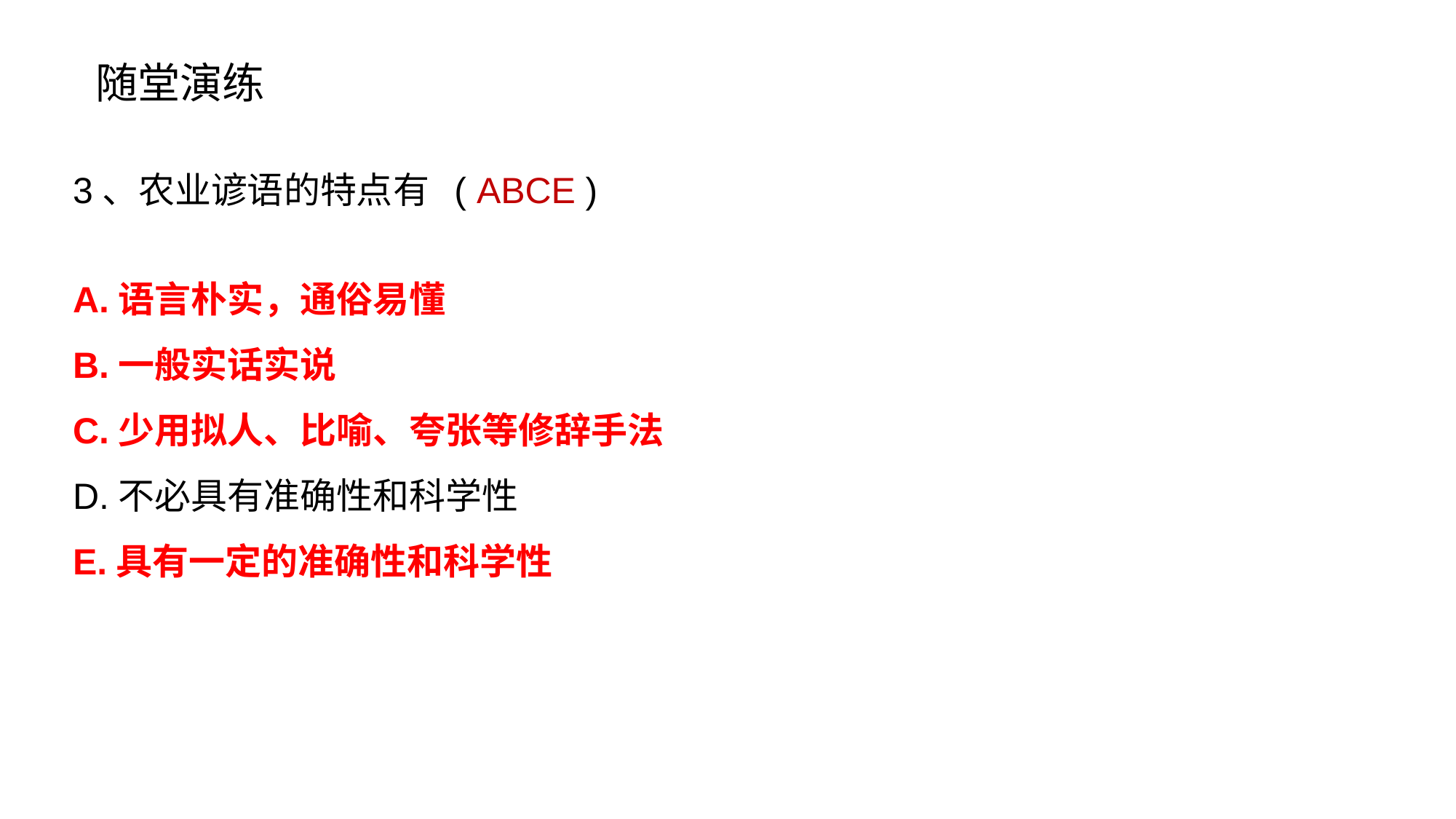

随堂演练
3、农业谚语的特点有  ( ABCE )

A.语言朴实，通俗易懂
B.一般实话实说
C.少用拟人、比喻、夸张等修辞手法
D.不必具有准确性和科学性
E.具有一定的准确性和科学性